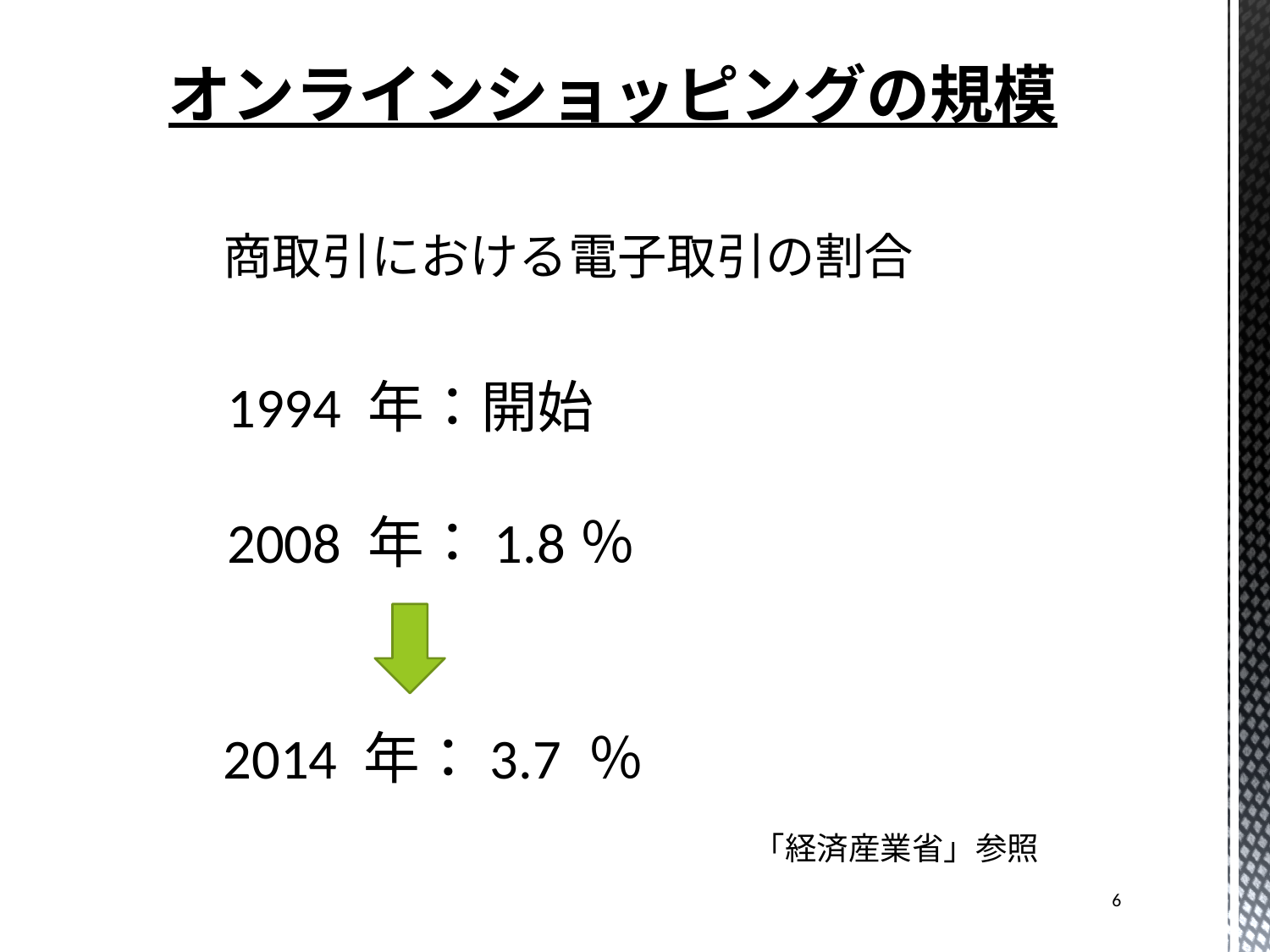

オンラインショッピングの規模
商取引における電子取引の割合
1994 年：開始
2008 年：1.8％

2014 年：3.7 ％
「経済産業省」参照
6